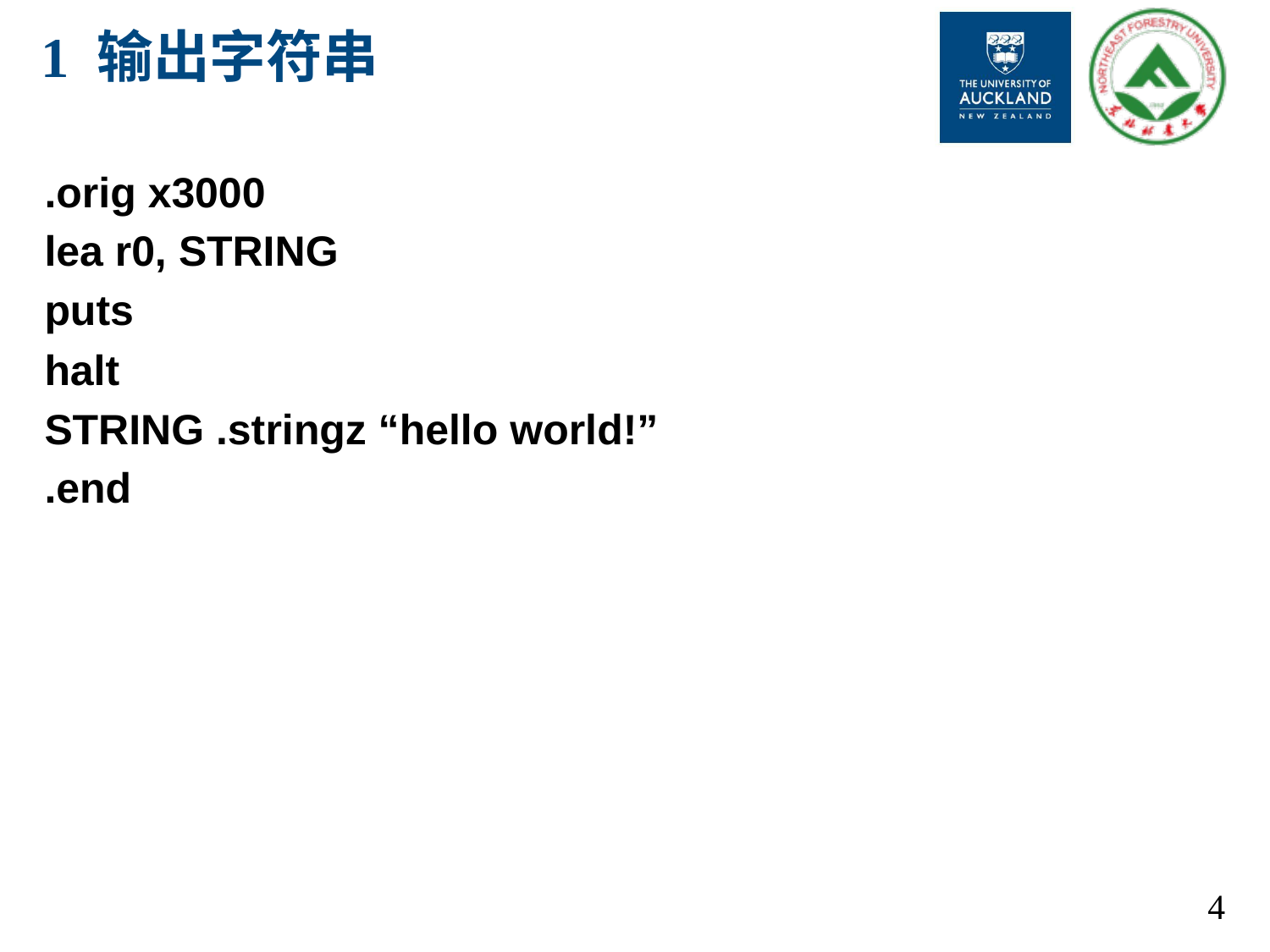

# 1 输出字符串
.orig x3000
lea r0, STRING
puts
halt
STRING .stringz “hello world!”
.end
4